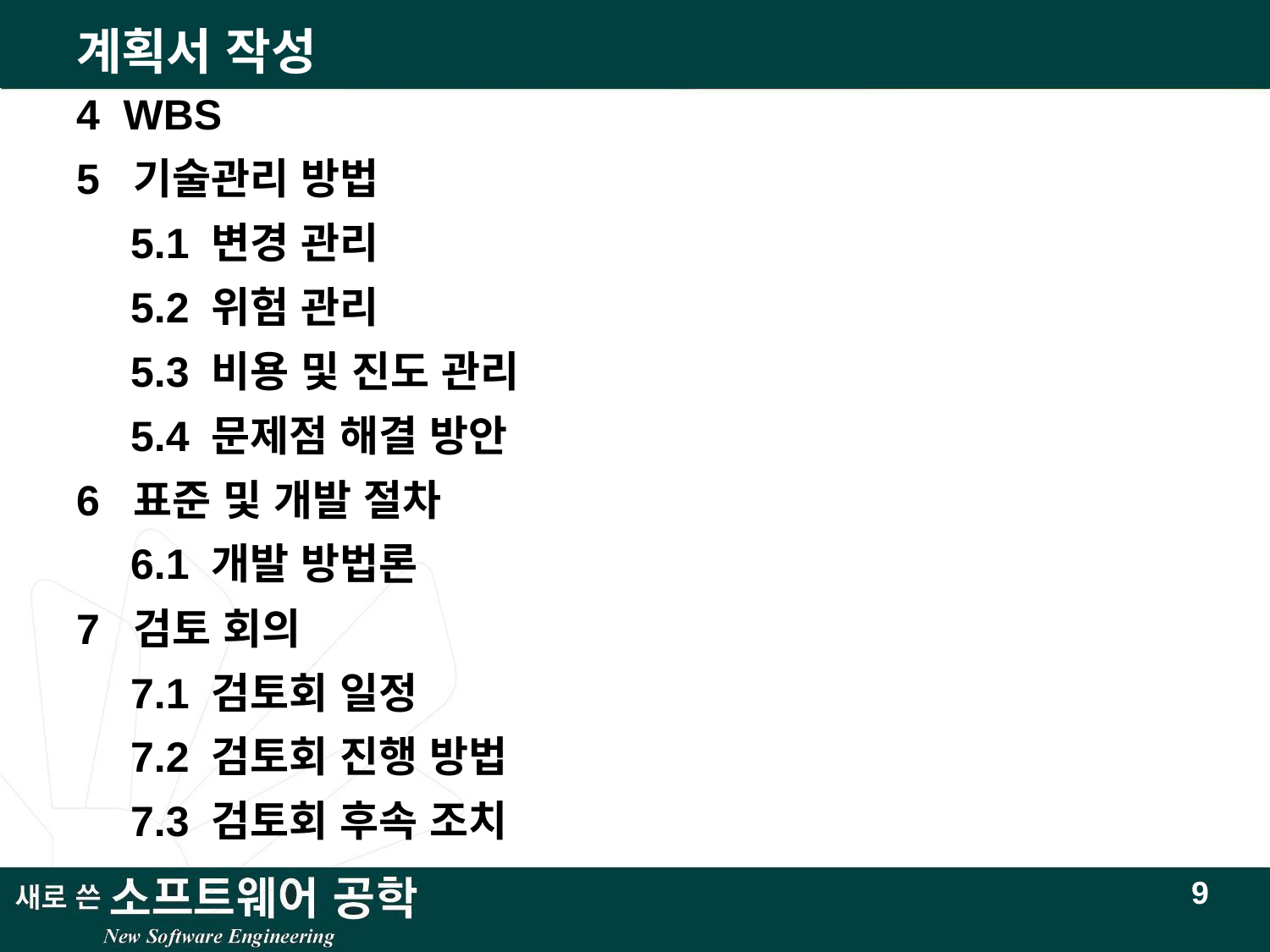

# 계획서 작성
4  WBS
5  기술관리 방법
5.1 변경 관리
5.2 위험 관리
5.3 비용 및 진도 관리
5.4 문제점 해결 방안
6  표준 및 개발 절차
6.1 개발 방법론
7  검토 회의
7.1 검토회 일정
7.2 검토회 진행 방법
7.3 검토회 후속 조치
9